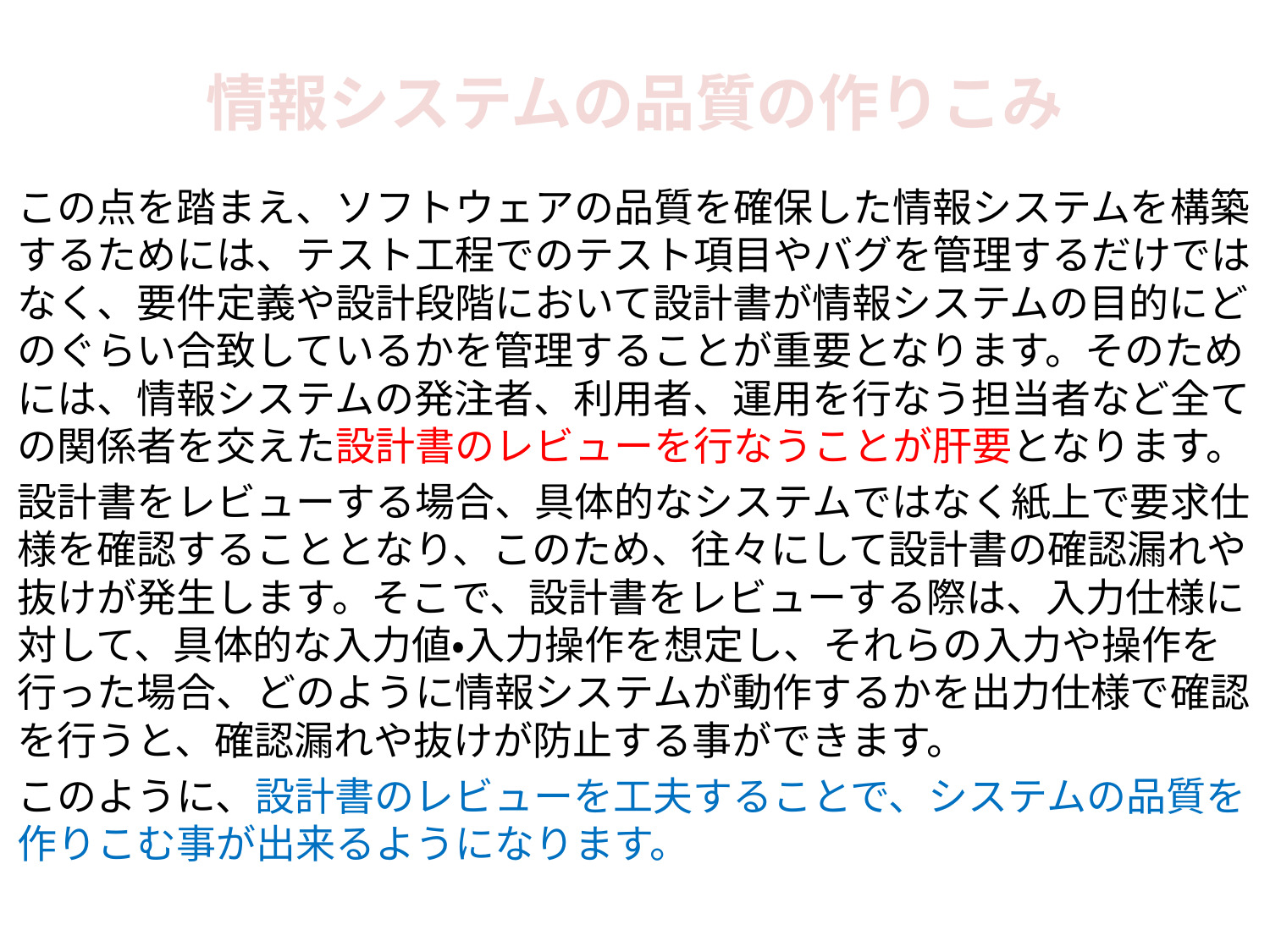

# 情報システムの品質の作りこみ
この点を踏まえ、ソフトウェアの品質を確保した情報システムを構築するためには、テスト工程でのテスト項目やバグを管理するだけではなく、要件定義や設計段階において設計書が情報システムの目的にどのぐらい合致しているかを管理することが重要となります。そのためには、情報システムの発注者、利用者、運用を行なう担当者など全ての関係者を交えた設計書のレビューを行なうことが肝要となります。
設計書をレビューする場合、具体的なシステムではなく紙上で要求仕様を確認することとなり、このため、往々にして設計書の確認漏れや抜けが発生します。そこで、設計書をレビューする際は、入力仕様に対して、具体的な入力値・入力操作を想定し、それらの入力や操作を行った場合、どのように情報システムが動作するかを出力仕様で確認を行うと、確認漏れや抜けが防止する事ができます。
このように、設計書のレビューを工夫することで、システムの品質を作りこむ事が出来るようになります。